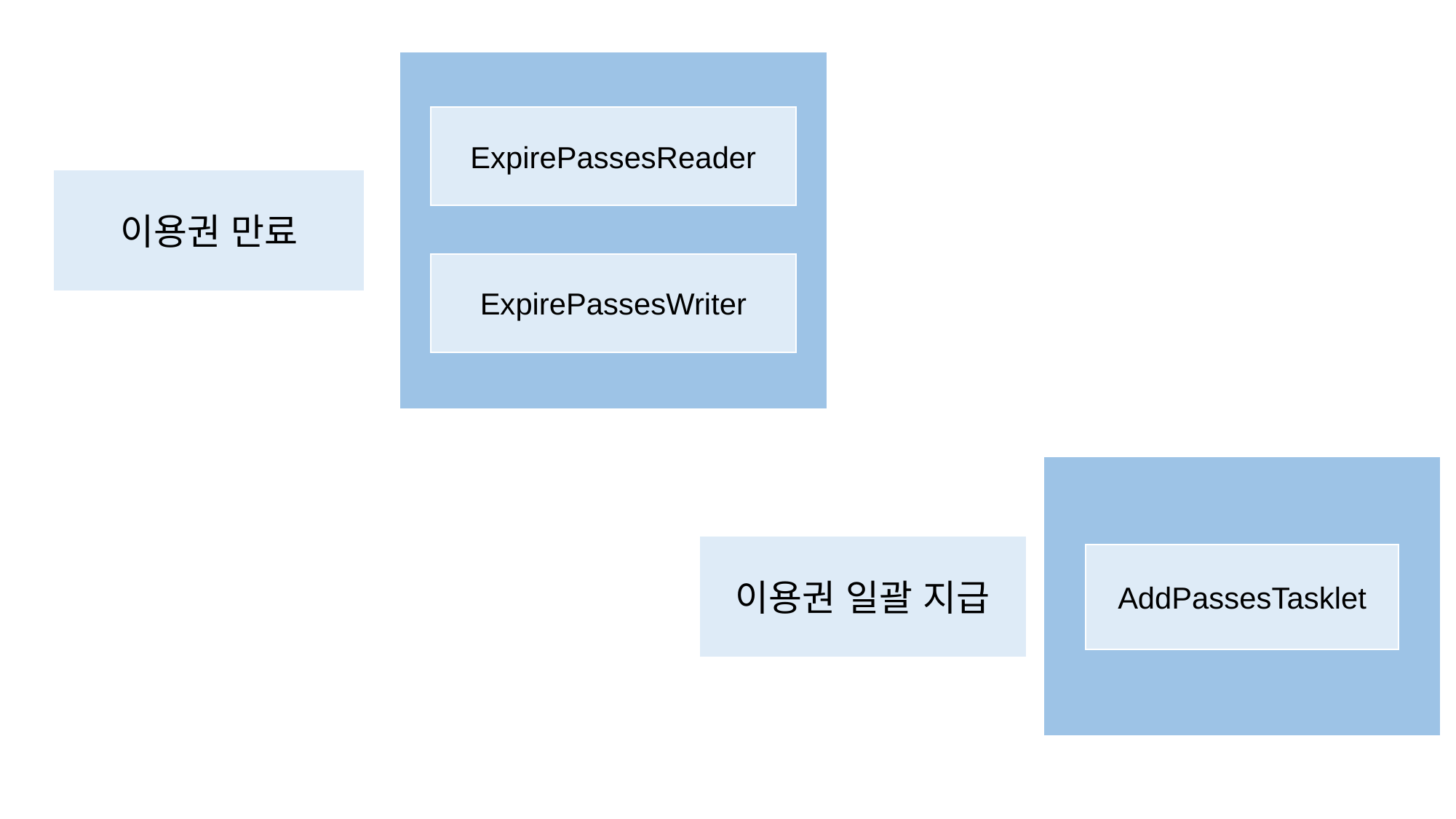

ExpirePassesReader
ExpirePassesWriter
이용권 만료

AddPassesTasklet
이용권 일괄 지급